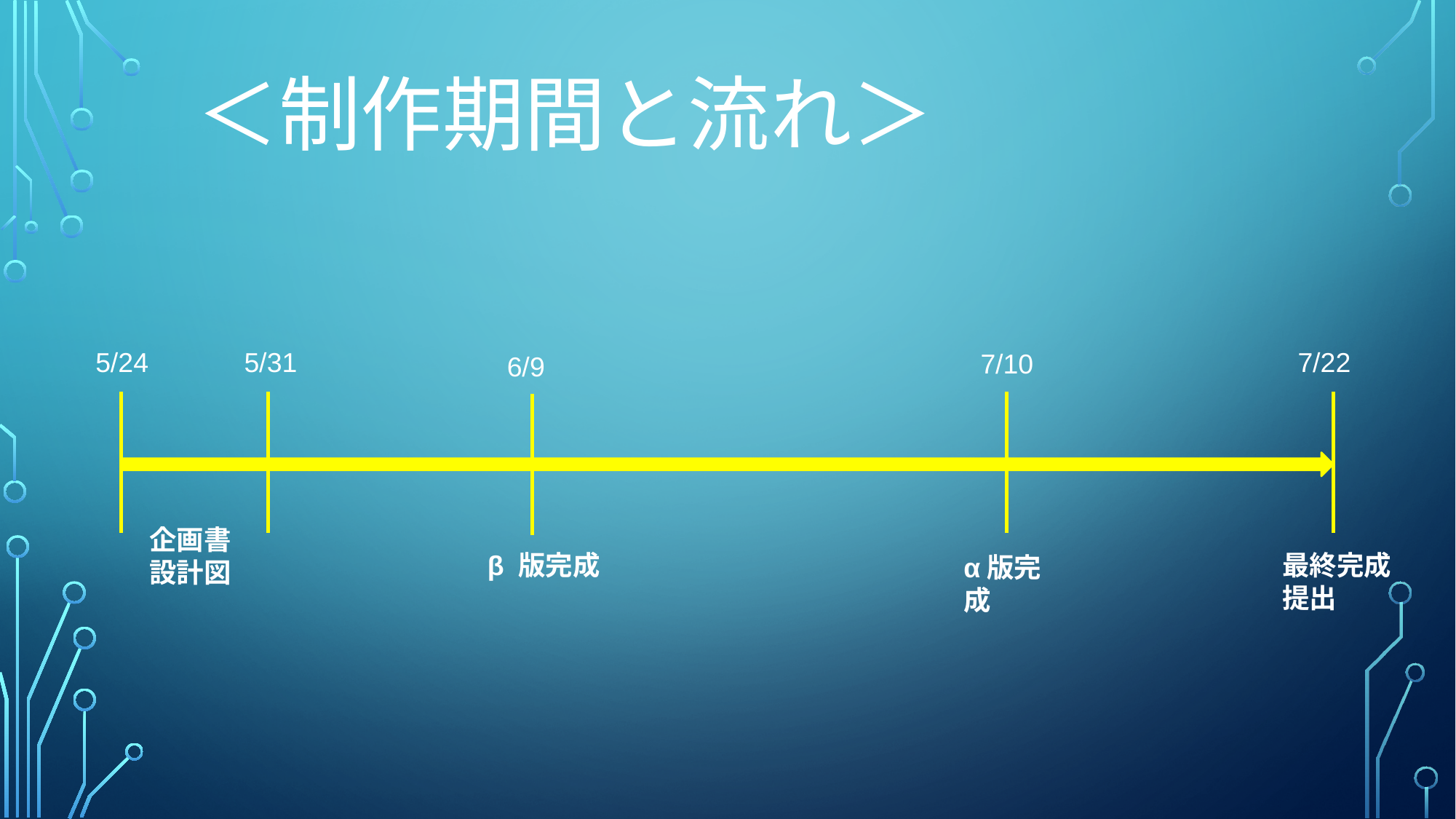

＜制作期間と流れ＞
5/24
7/22
5/31
7/10
6/9

企画書
設計図
最終完成
提出
β 版完成
α版完成